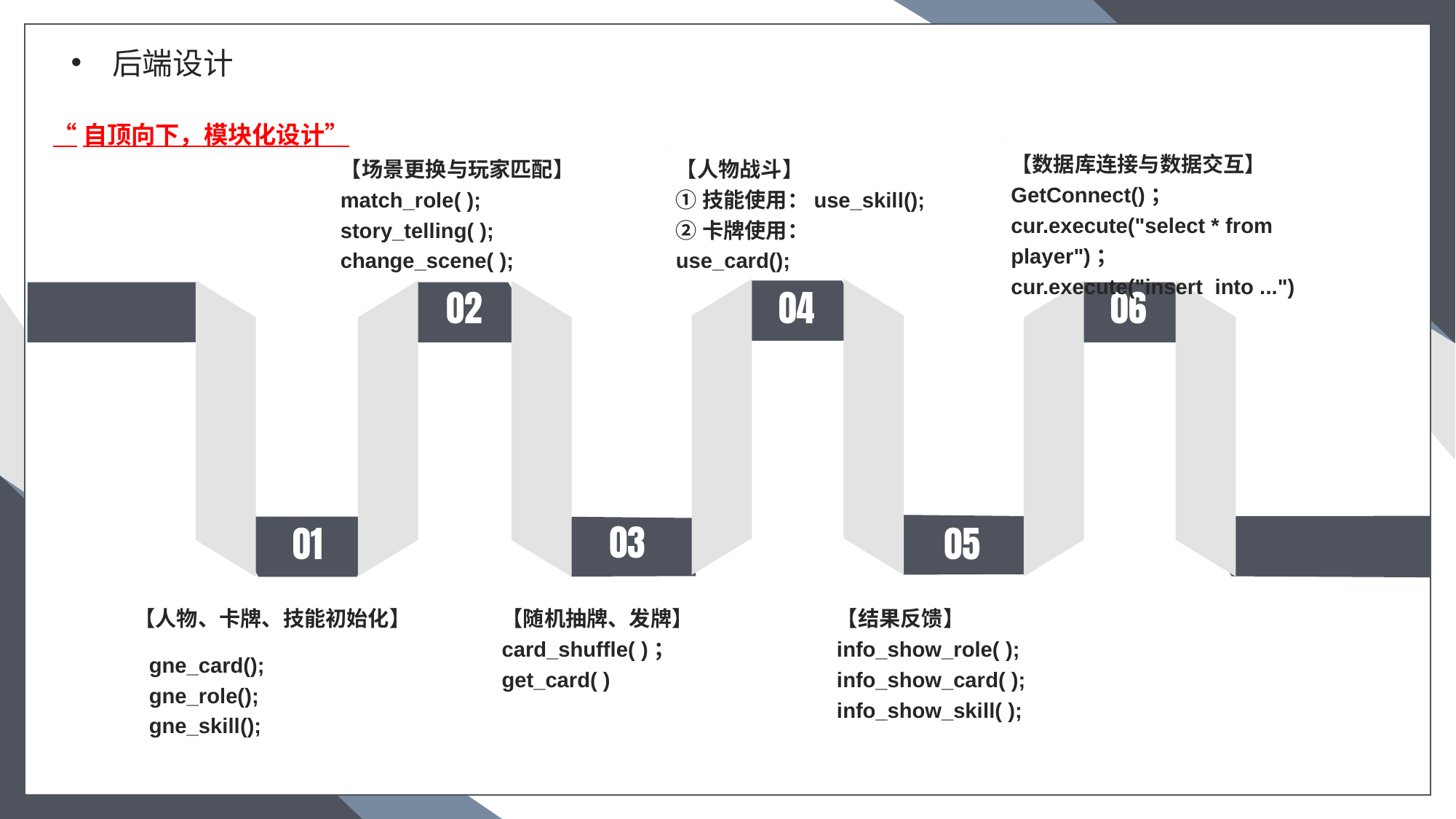

后端设计
“自顶向下，模块化设计”
【数据库连接与数据交互】
GetConnect()；
cur.execute("select * from player")；
cur.execute("insert  into ...")

【人物战斗】
①技能使用：use_skill();
②卡牌使用：use_card();
【场景更换与玩家匹配】
match_role( );
story_telling( );
change_scene( );

04
06
02

03

01
05
【随机抽牌、发牌】
card_shuffle( )；
get_card( )
【结果反馈】
info_show_role( );
info_show_card( );
info_show_skill( );

【人物、卡牌、技能初始化】

gne_card();
gne_role();
gne_skill();